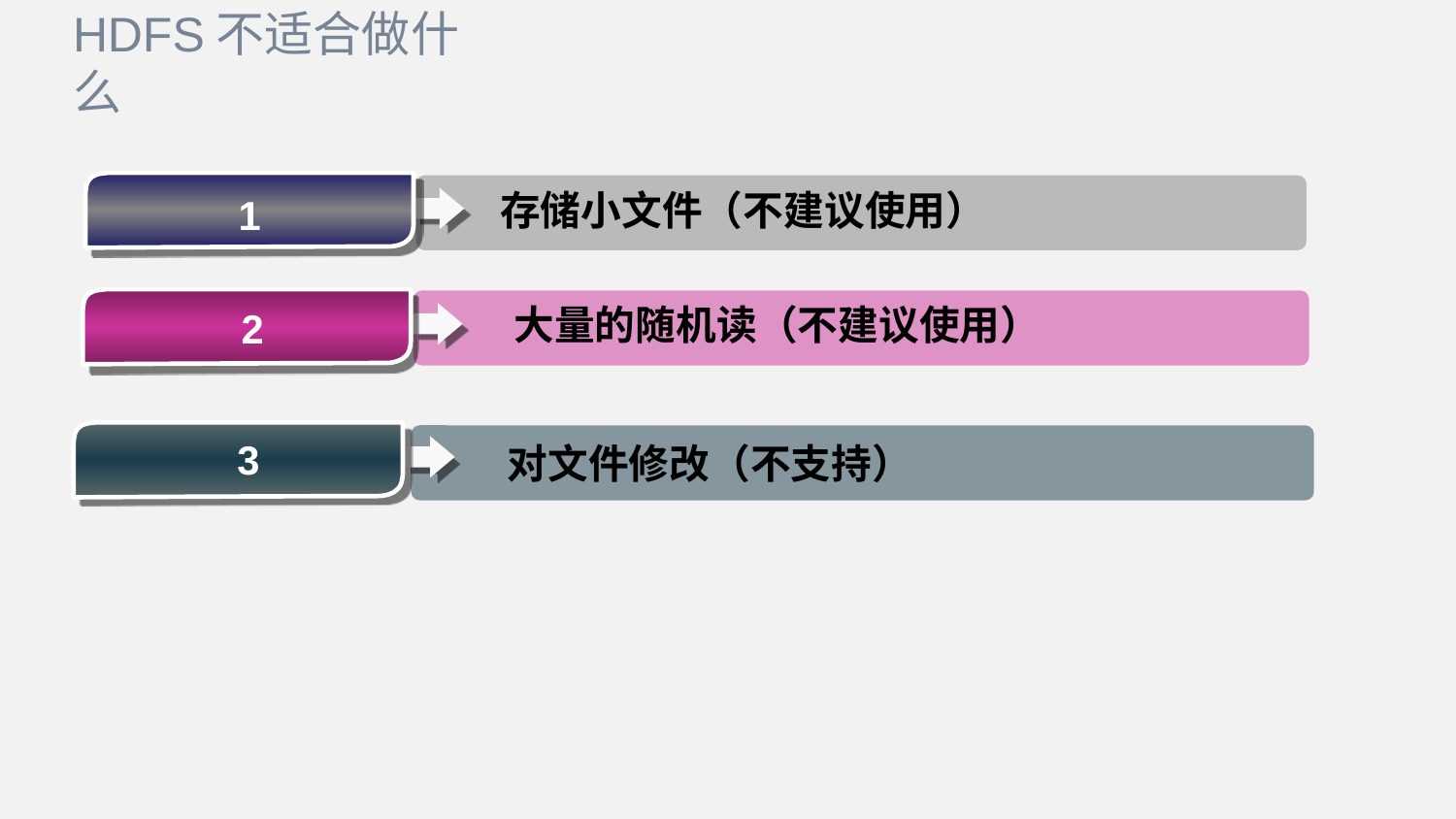

HDFS不适合做什么

存储小文件（不建议使用）
1

大量的随机读（不建议使用）
2

3
对文件修改（不支持）